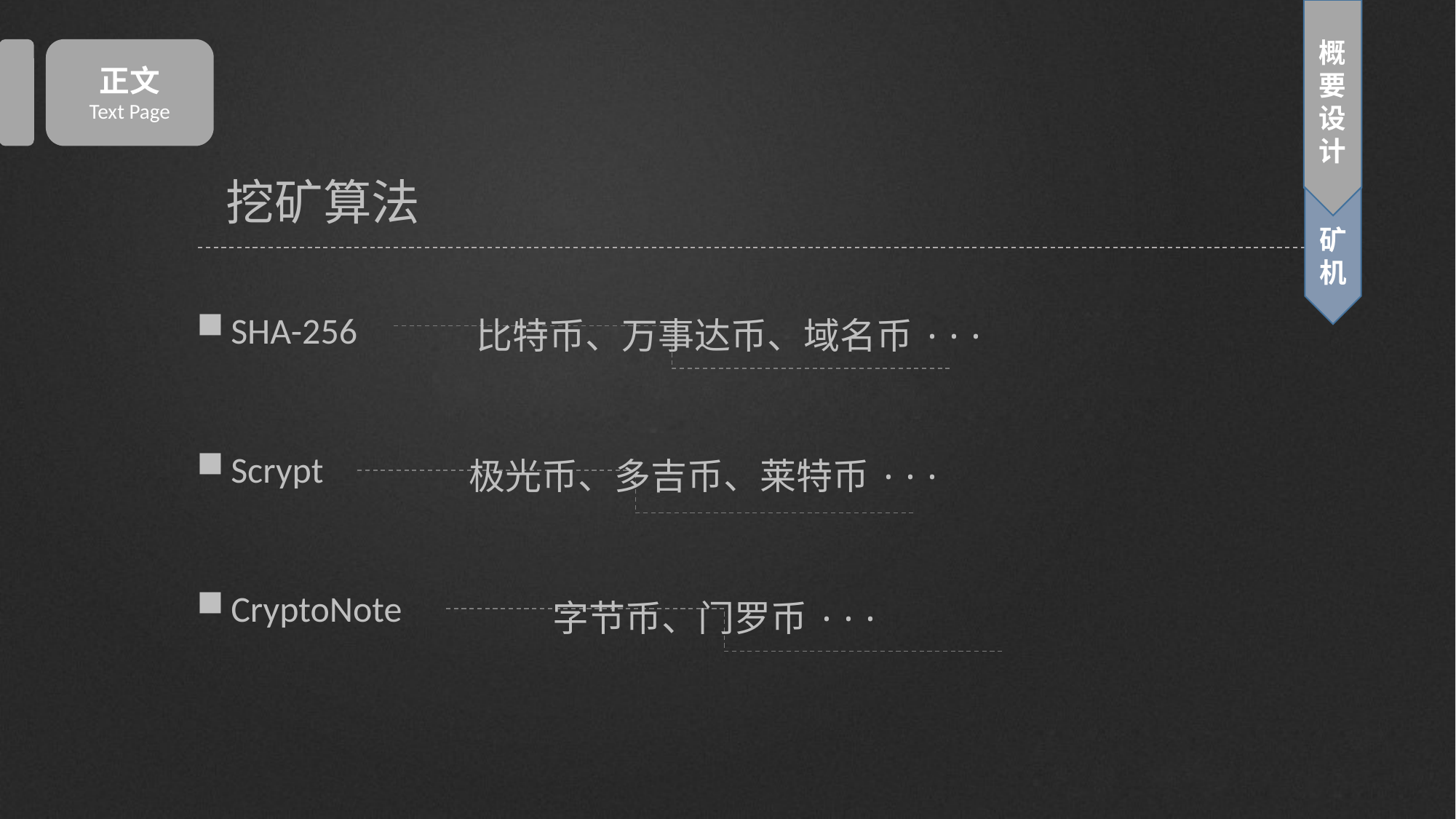

正文
Text Page
概要设计
挖矿算法
矿机

SHA-256

Scrypt

CryptoNote
比特币、万事达币、域名币···
极光币、多吉币、莱特币···
字节币、门罗币···